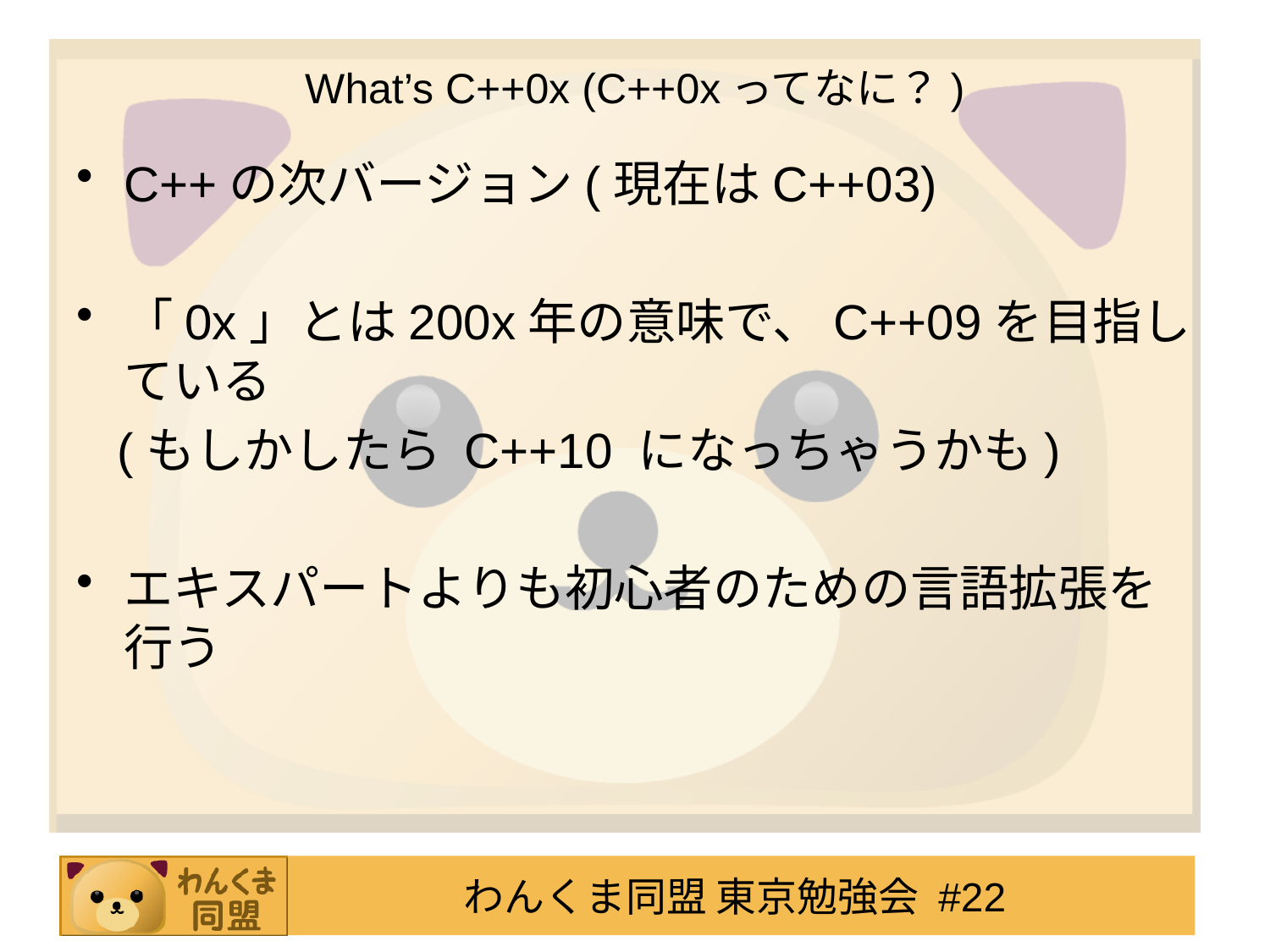

# What’s C++0x (C++0xってなに？)
C++の次バージョン(現在はC++03)

「0x」とは200x年の意味で、C++09を目指している
   (もしかしたら C++10 になっちゃうかも)

エキスパートよりも初心者のための言語拡張を行う